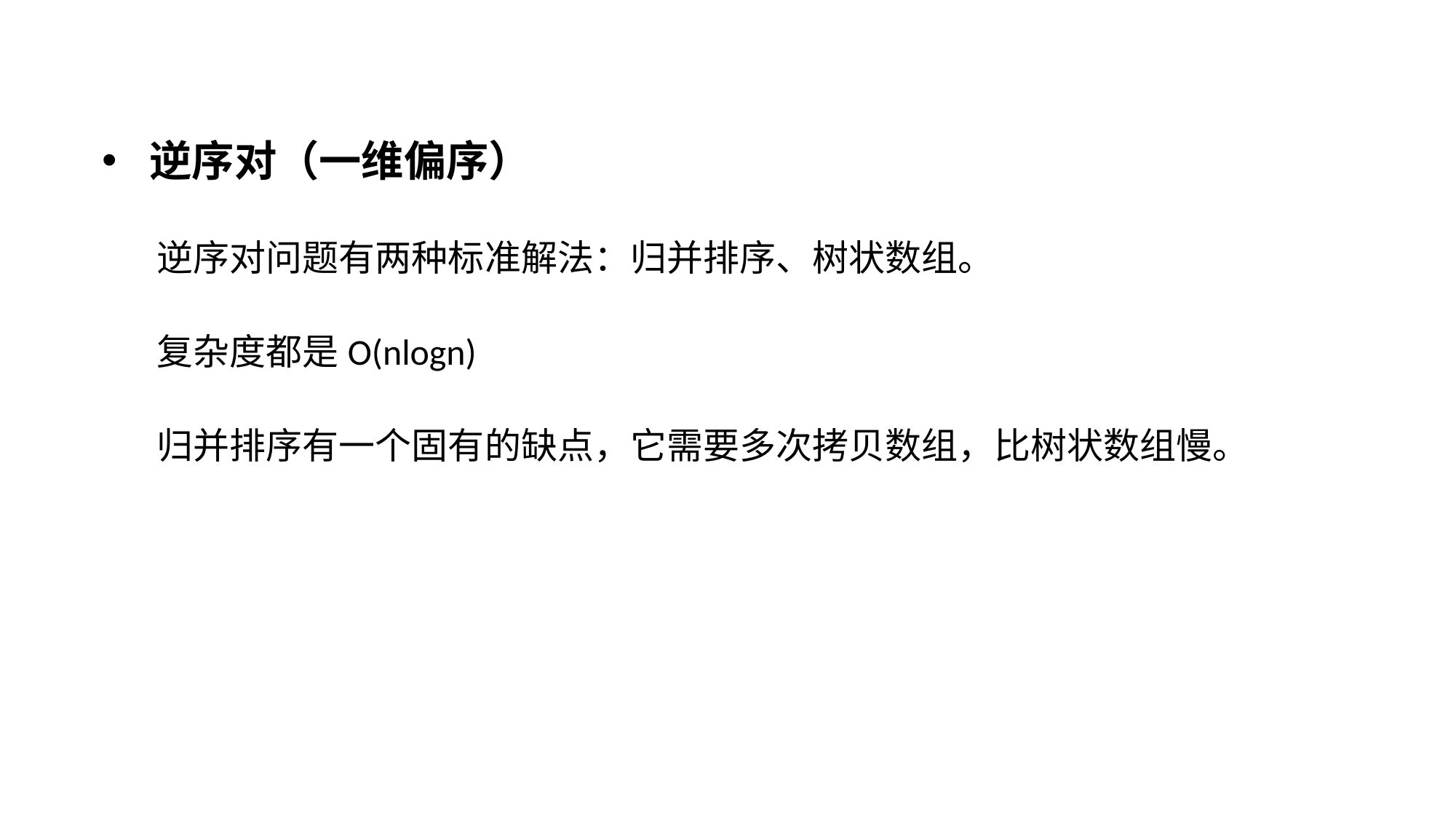

逆序对（一维偏序）

逆序对问题有两种标准解法：归并排序、树状数组。

复杂度都是O(nlogn)

归并排序有一个固有的缺点，它需要多次拷贝数组，比树状数组慢。